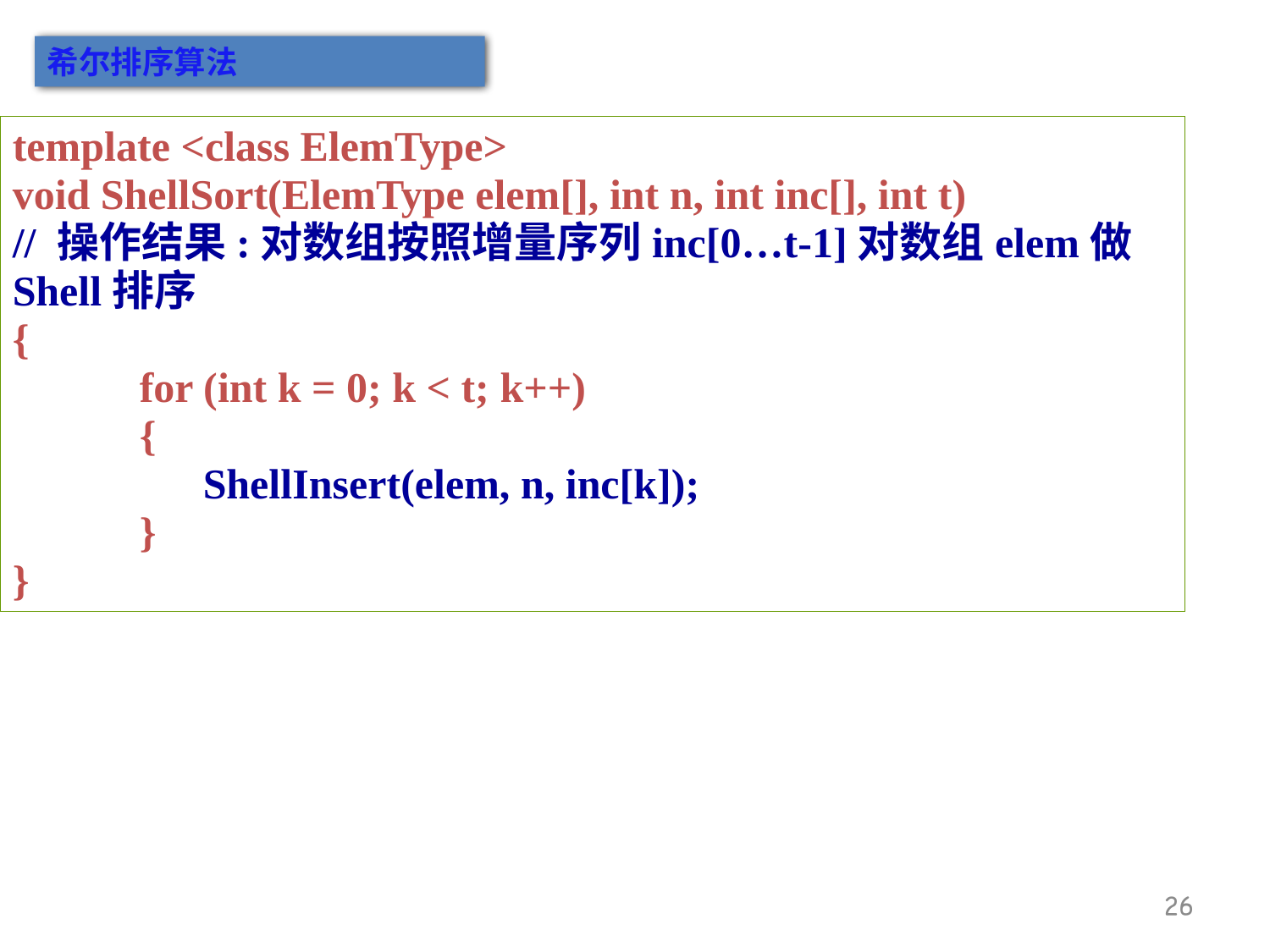

希尔排序算法
template <class ElemType>
void ShellSort(ElemType elem[], int n, int inc[], int t)
// 操作结果:对数组按照增量序列inc[0…t-1]对数组elem做Shell排序
{
	for (int k = 0; k < t; k++)
	{
                  ShellInsert(elem, n, inc[k]);
	}
}
26